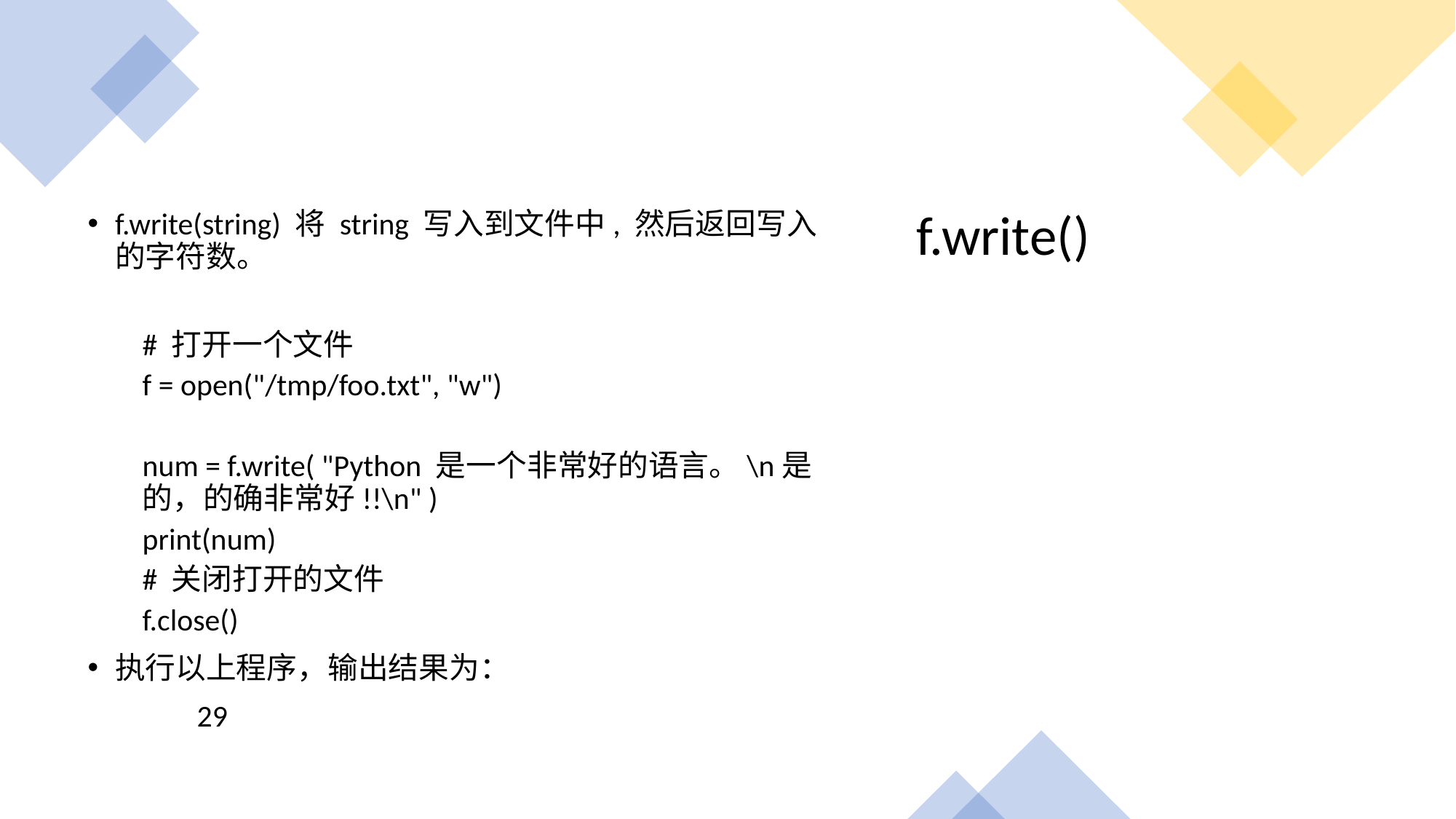

f.write(string) 将 string 写入到文件中, 然后返回写入的字符数。

# 打开一个文件
f = open("/tmp/foo.txt", "w")

num = f.write( "Python 是一个非常好的语言。\n是的，的确非常好!!\n" )
print(num)
# 关闭打开的文件
f.close()
执行以上程序，输出结果为：
	29
# f.write()